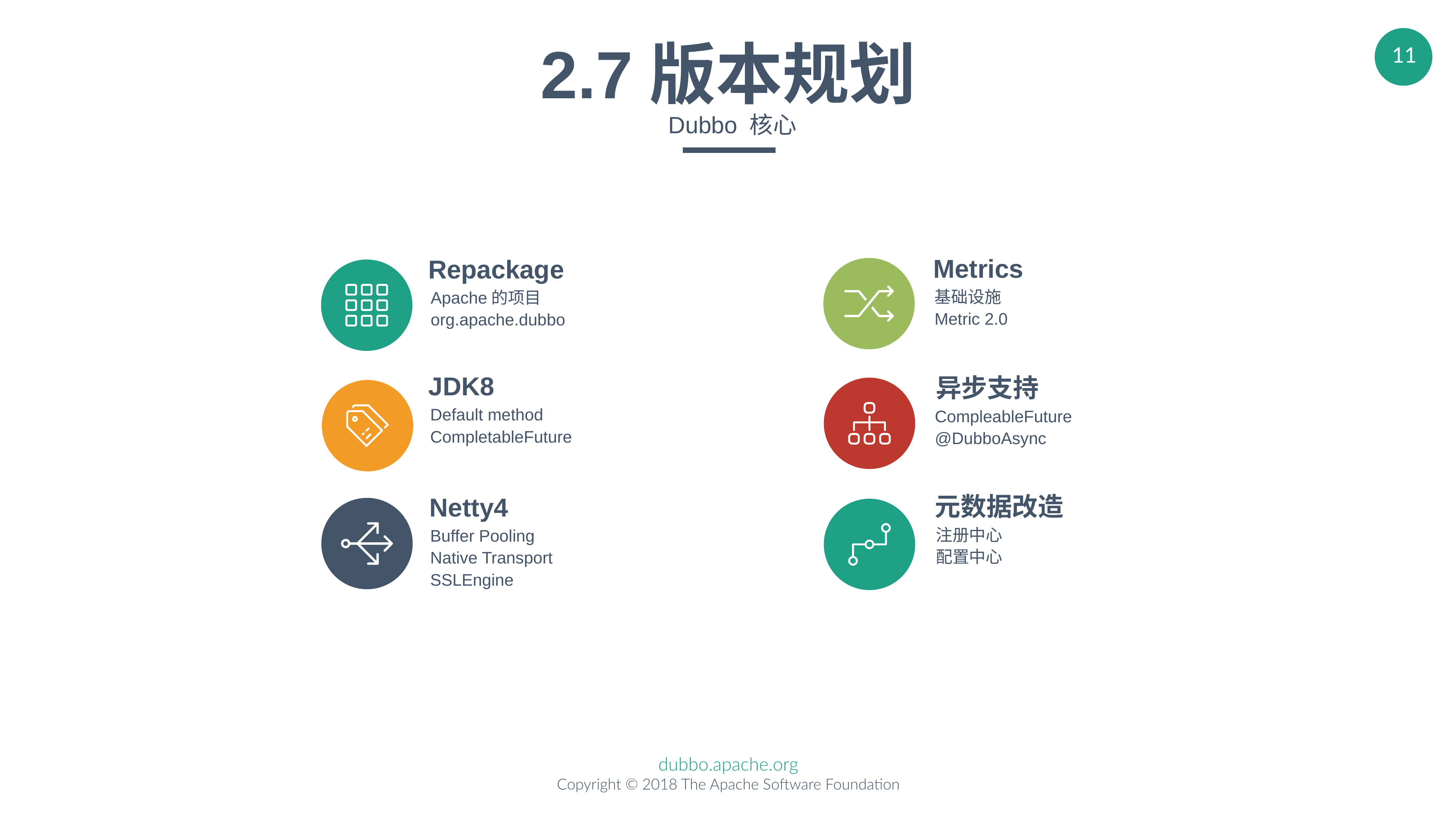

2.7版本规划
 Dubbo 核心

Metrics
Repackage

基础设施
Metric 2.0
Apache的项目
org.apache.dubbo

JDK8
异步支持

Default method
CompletableFuture
CompleableFuture
@DubboAsync

元数据改造
Netty4

注册中心
配置中心
Buffer Pooling
Native Transport
SSLEngine